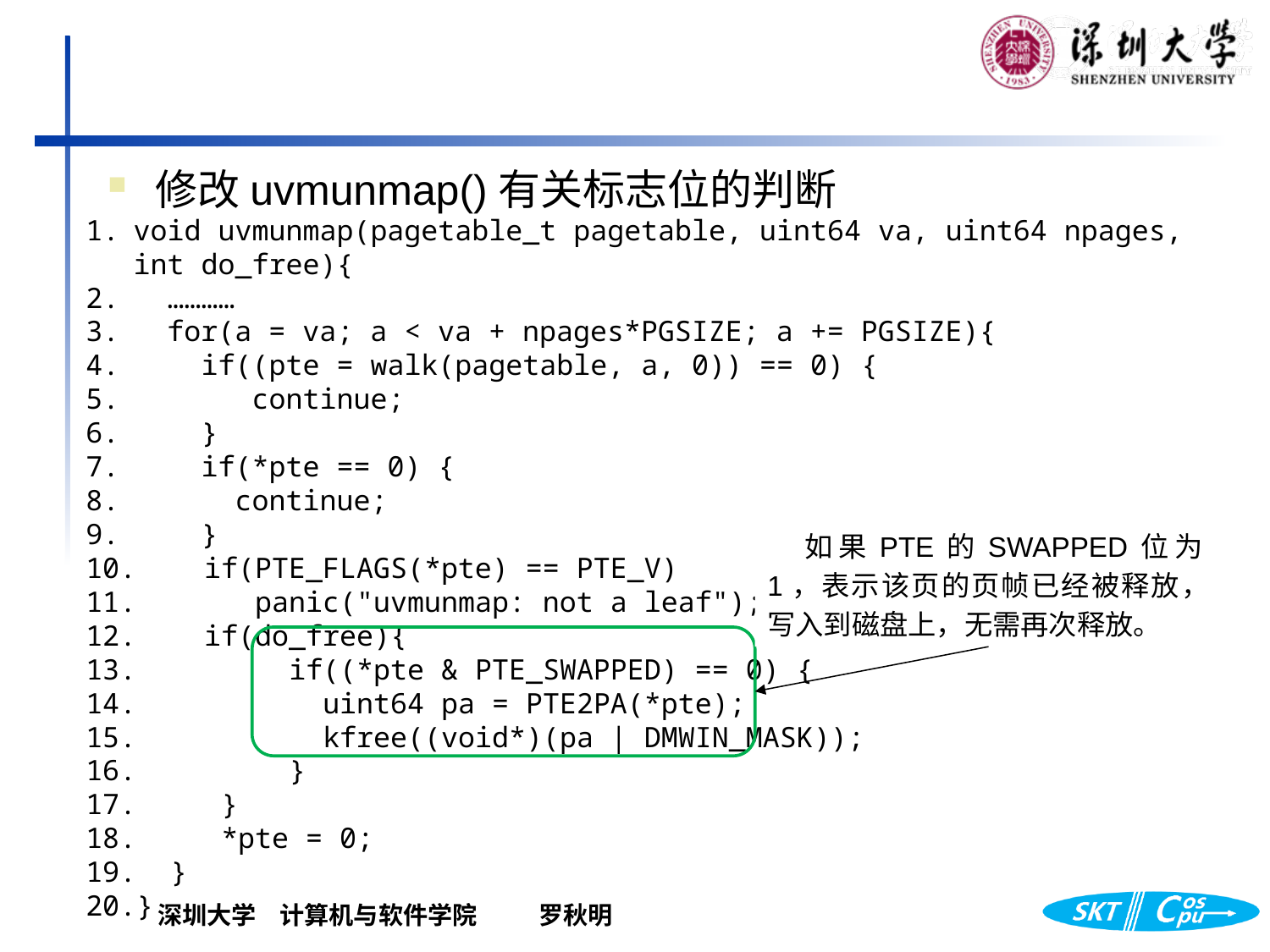

修改uvmunmap()有关标志位的判断

void uvmunmap(pagetable_t pagetable, uint64 va, uint64 npages, int do_free){
  …………
  for(a = va; a < va + npages*PGSIZE; a += PGSIZE){
    if((pte = walk(pagetable, a, 0)) == 0) {
       continue;
    }
    if(*pte == 0) {
      continue;
    }
    if(PTE_FLAGS(*pte) == PTE_V)
       panic("uvmunmap: not a leaf");
    if(do_free){
         if((*pte & PTE_SWAPPED) == 0) {
           uint64 pa = PTE2PA(*pte);
           kfree((void*)(pa | DMWIN_MASK));
         }
     }
     *pte = 0;
  }
}

如果PTE的SWAPPED位为1，表示该页的页帧已经被释放，写入到磁盘上，无需再次释放。